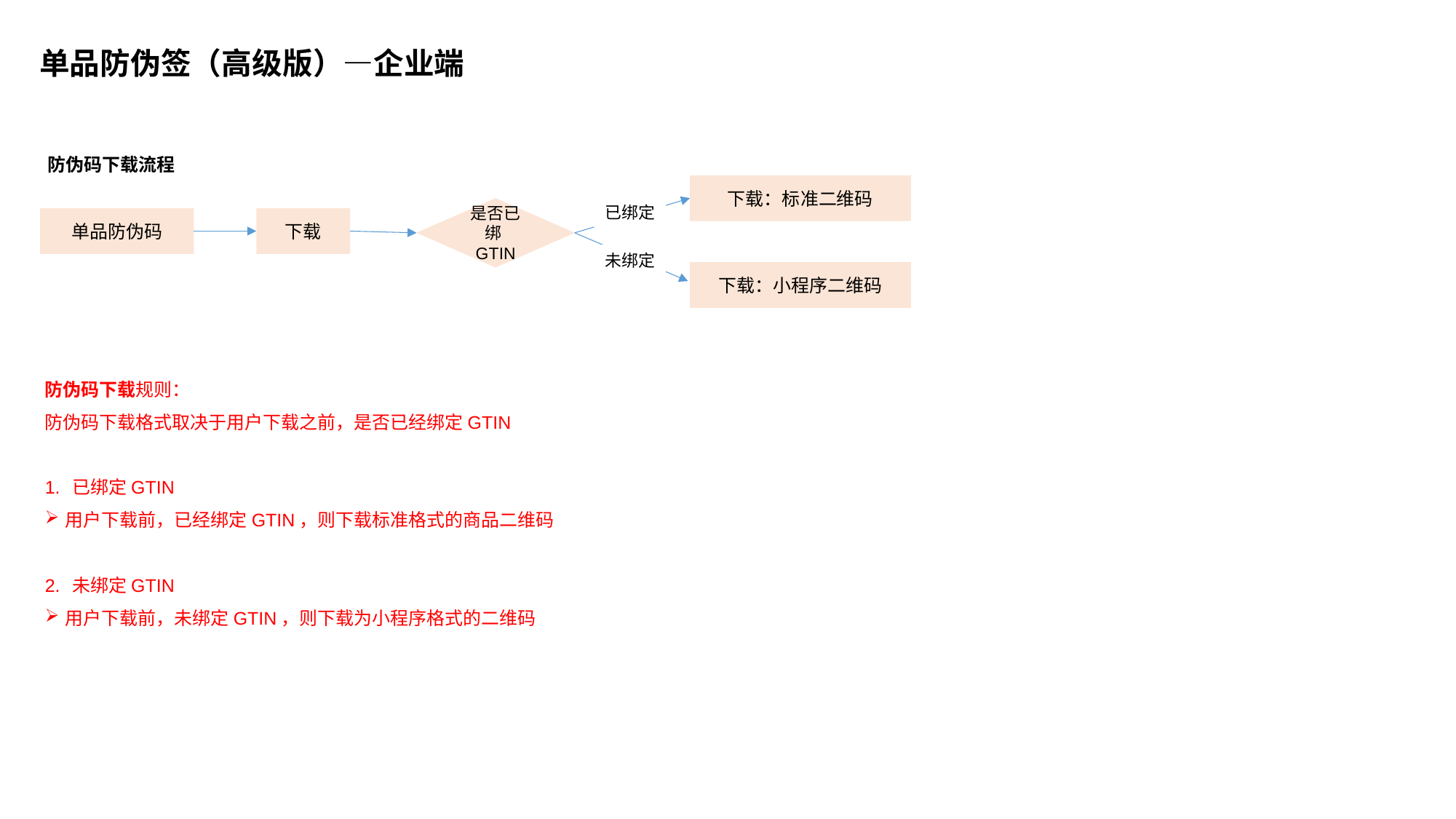

单品防伪签（高级版）—企业端
防伪码下载流程
下载：标准二维码
已绑定
是否已绑GTIN
单品防伪码
下载
未绑定
下载：小程序二维码
防伪码下载规则：
防伪码下载格式取决于用户下载之前，是否已经绑定GTIN

已绑定GTIN
用户下载前，已经绑定GTIN，则下载标准格式的商品二维码

未绑定GTIN
用户下载前，未绑定GTIN，则下载为小程序格式的二维码